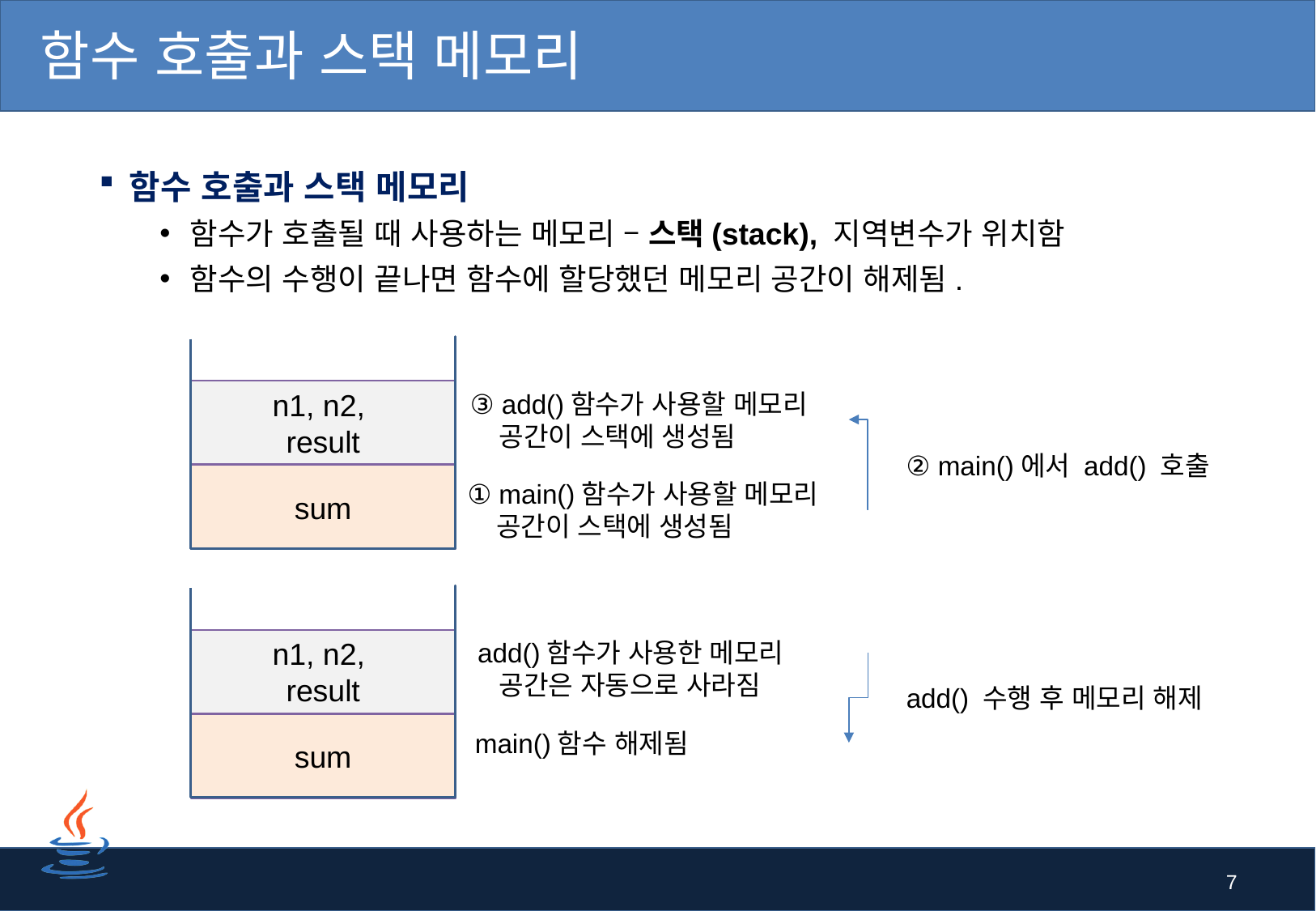

# 함수 호출과 스택 메모리
함수 호출과 스택 메모리
함수가 호출될 때 사용하는 메모리 – 스택(stack), 지역변수가 위치함
함수의 수행이 끝나면 함수에 할당했던 메모리 공간이 해제됨.

n1, n2,
result
③ add()함수가 사용할 메모리
   공간이 스택에 생성됨
 ② main()에서 add() 호출
sum
① main()함수가 사용할 메모리
   공간이 스택에 생성됨

n1, n2,
result
 add()함수가 사용한 메모리
   공간은 자동으로 사라짐
 add() 수행 후 메모리 해제
sum
 main()함수 해제됨
7